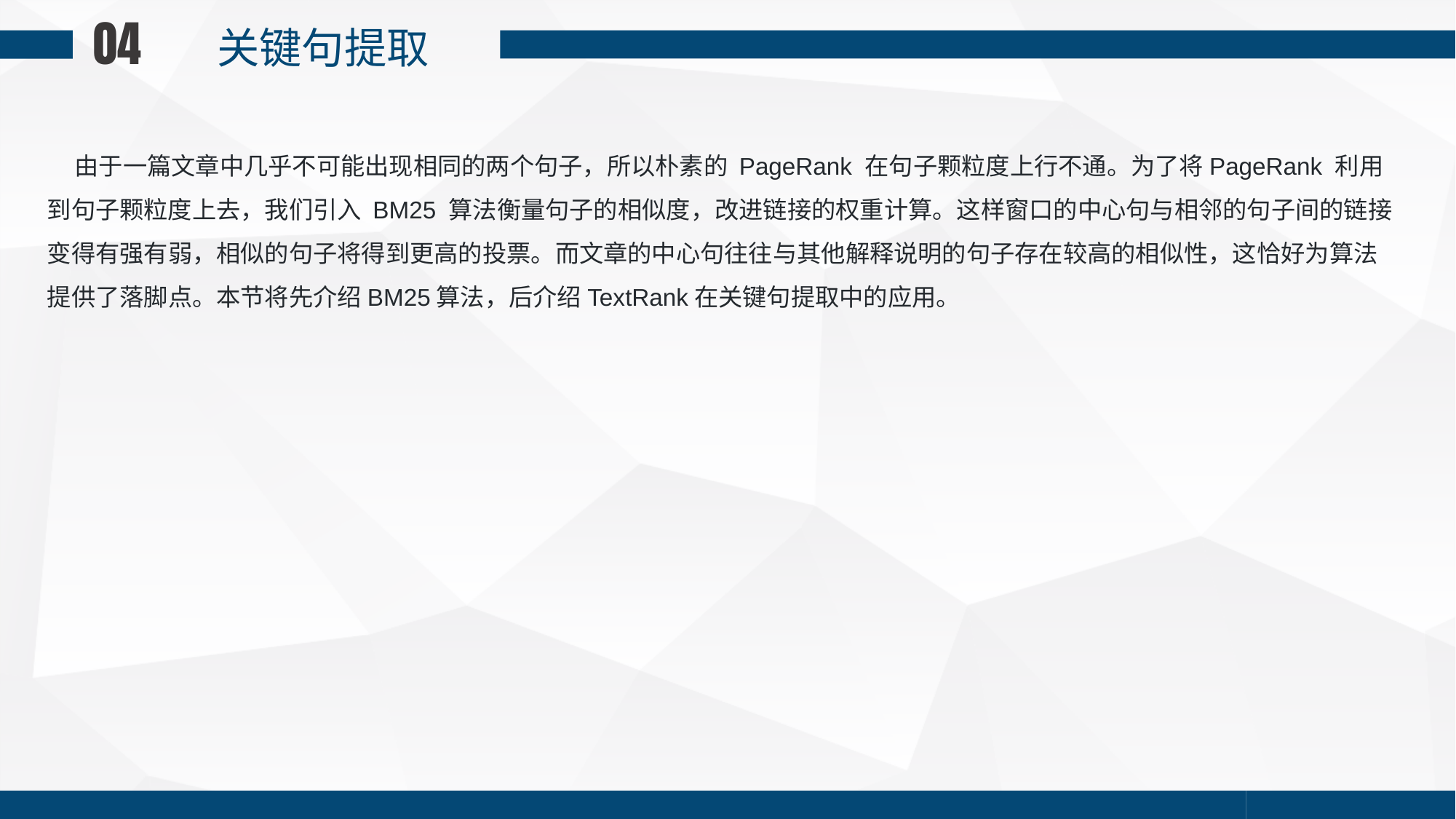

04
 关键句提取

    由于一篇文章中几乎不可能出现相同的两个句子，所以朴素的 PageRank 在句子颗粒度上行不通。为了将PageRank 利用到句子颗粒度上去，我们引入 BM25 算法衡量句子的相似度，改进链接的权重计算。这样窗口的中心句与相邻的句子间的链接变得有强有弱，相似的句子将得到更高的投票。而文章的中心句往往与其他解释说明的句子存在较高的相似性，这恰好为算法提供了落脚点。本节将先介绍BM25算法，后介绍TextRank在关键句提取中的应用。